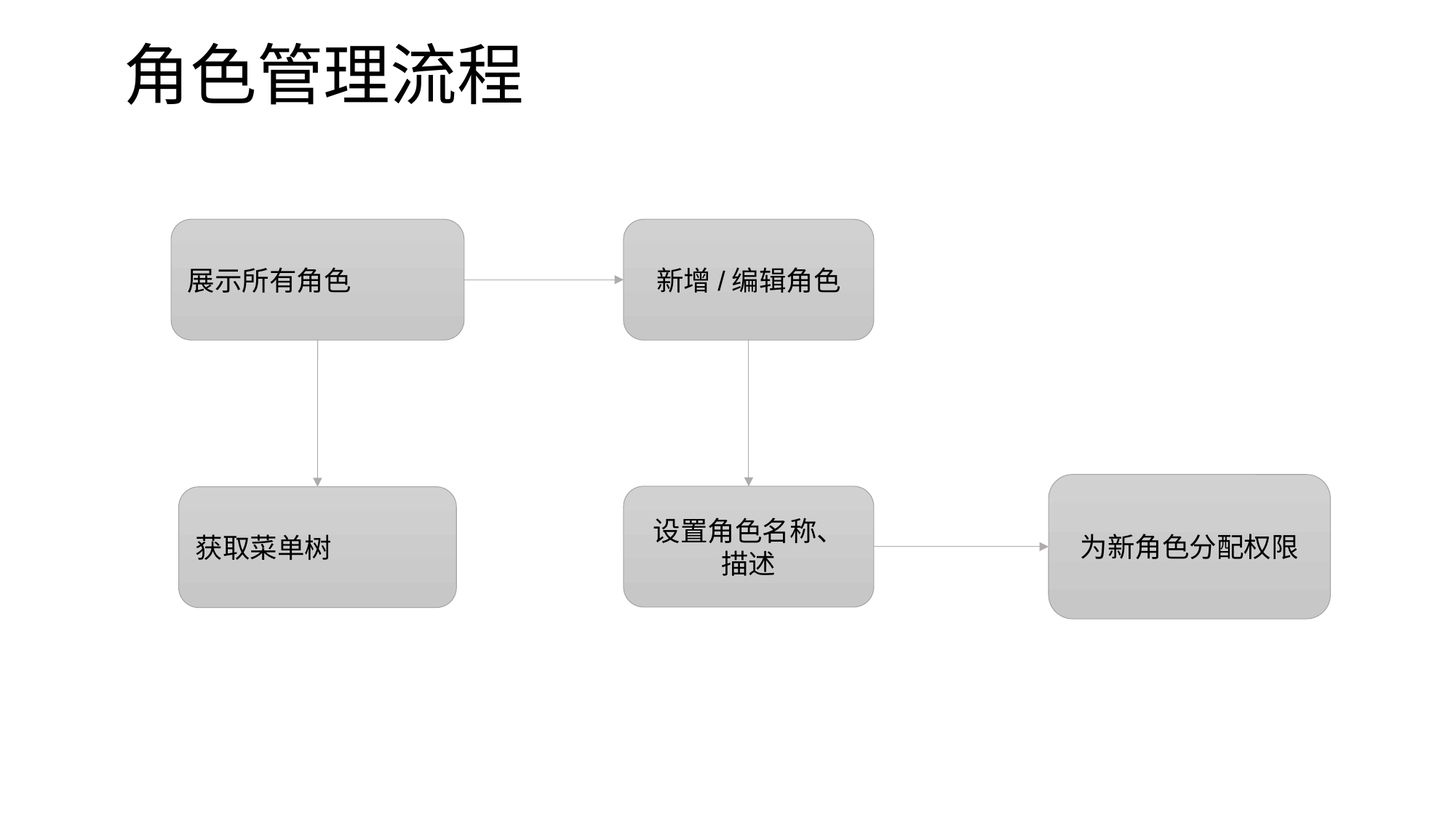

# 角色管理流程
展示所有角色
新增/编辑角色
为新角色分配权限
设置角色名称、描述
获取菜单树